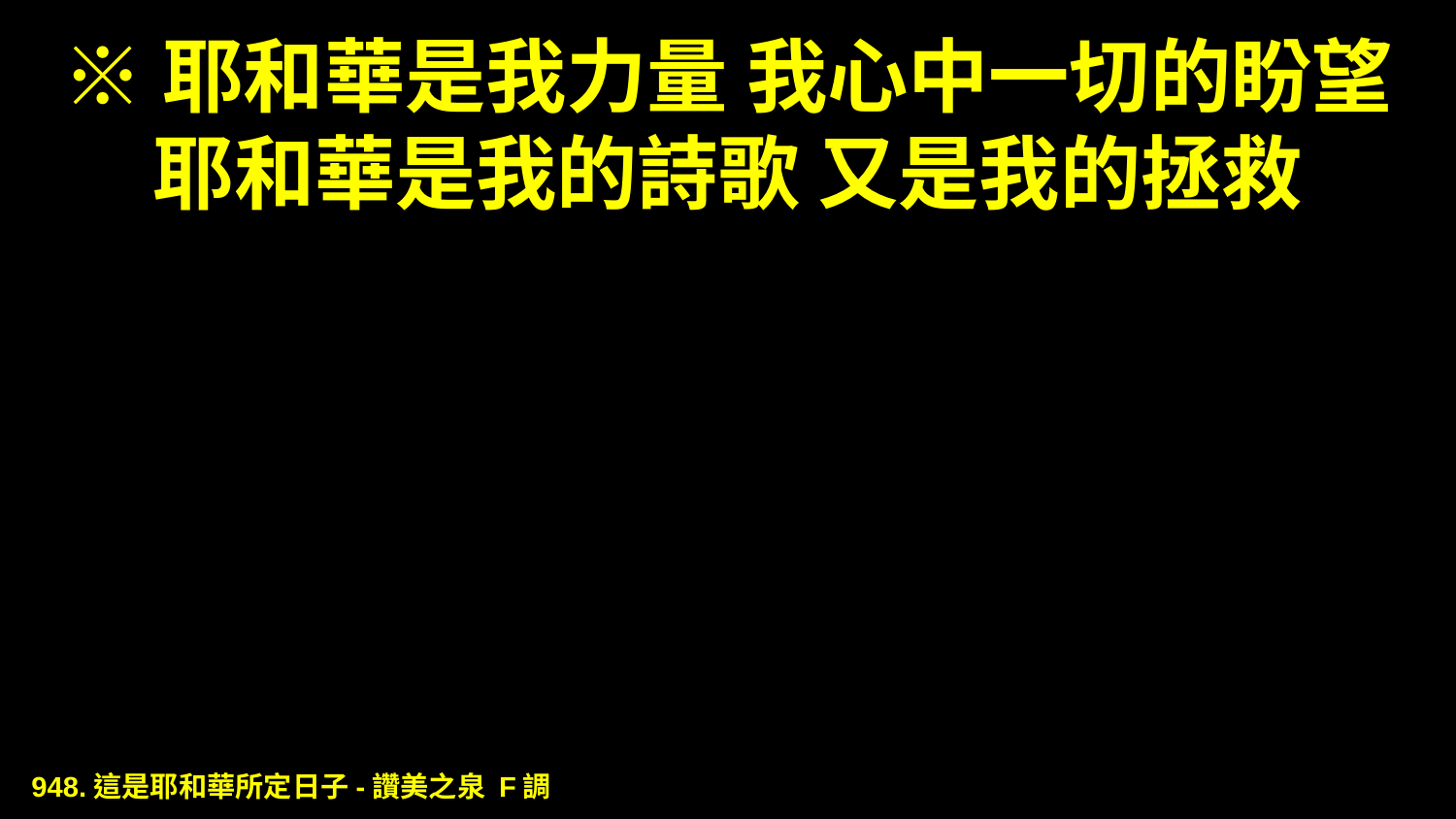

# ※耶和華是我力量 我心中一切的盼望 耶和華是我的詩歌 又是我的拯救
948.這是耶和華所定日子-讚美之泉 F調